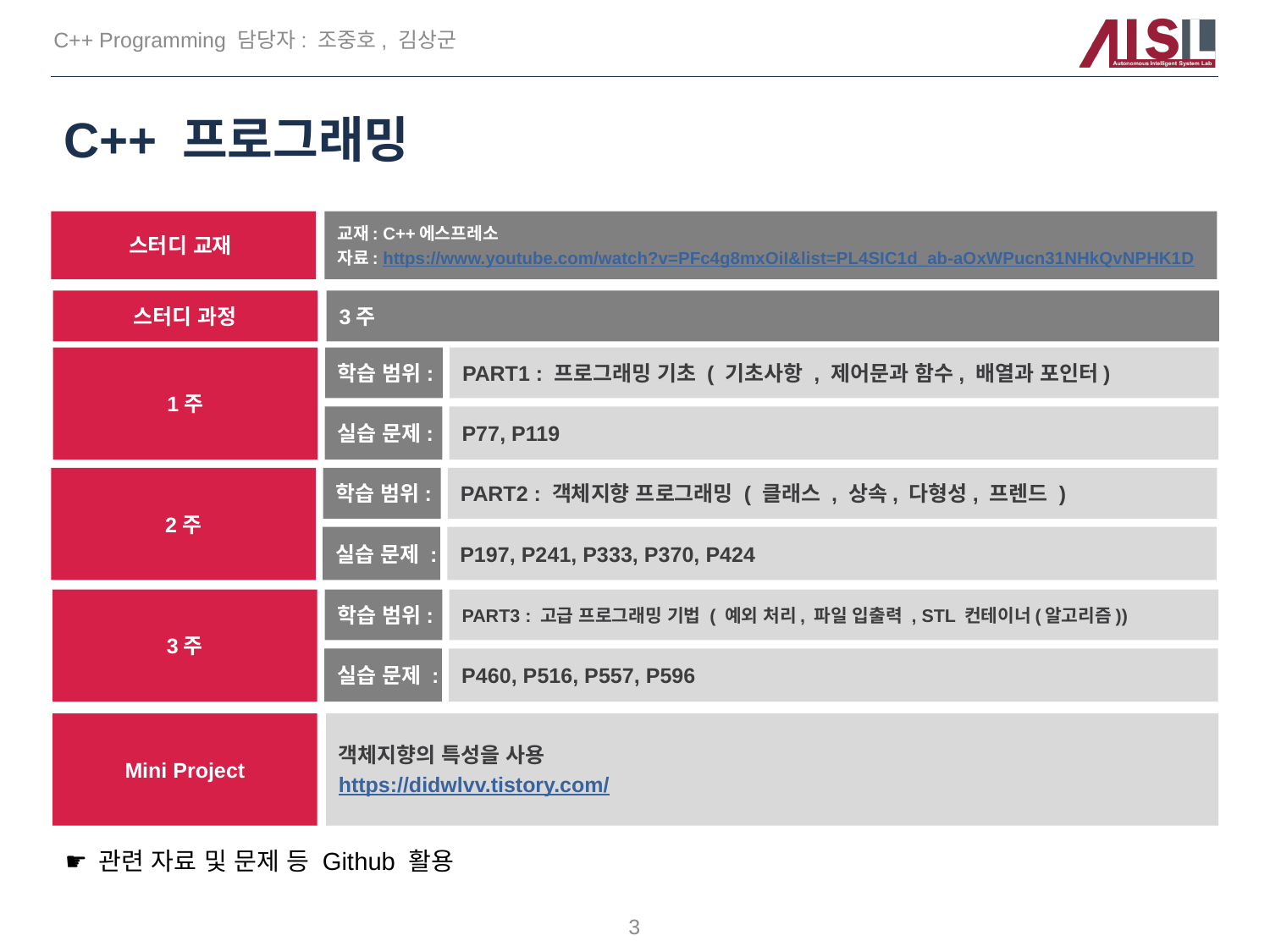

C++ Programming 담당자: 조중호, 김상군
# C++ 프로그래밍
스터디 교재
교재: C++에스프레소
자료: https://www.youtube.com/watch?v=PFc4g8mxOiI&list=PL4SIC1d_ab-aOxWPucn31NHkQvNPHK1D
스터디 과정
3주
1주
학습 범위:
PART1 : 프로그래밍 기초 ( 기초사항 , 제어문과 함수, 배열과 포인터)
실습 문제:
P77, P119
2주
학습 범위:
PART2 : 객체지향 프로그래밍 ( 클래스 , 상속, 다형성, 프렌드 )
실습 문제 :
P197, P241, P333, P370, P424
3주
학습 범위:
PART3 : 고급 프로그래밍 기법 ( 예외 처리, 파일 입출력 , STL 컨테이너(알고리즘))
실습 문제 :
P460, P516, P557, P596
Mini Project
객체지향의 특성을 사용
https://didwlvv.tistory.com/
☛ 관련 자료 및 문제 등 Github 활용
3